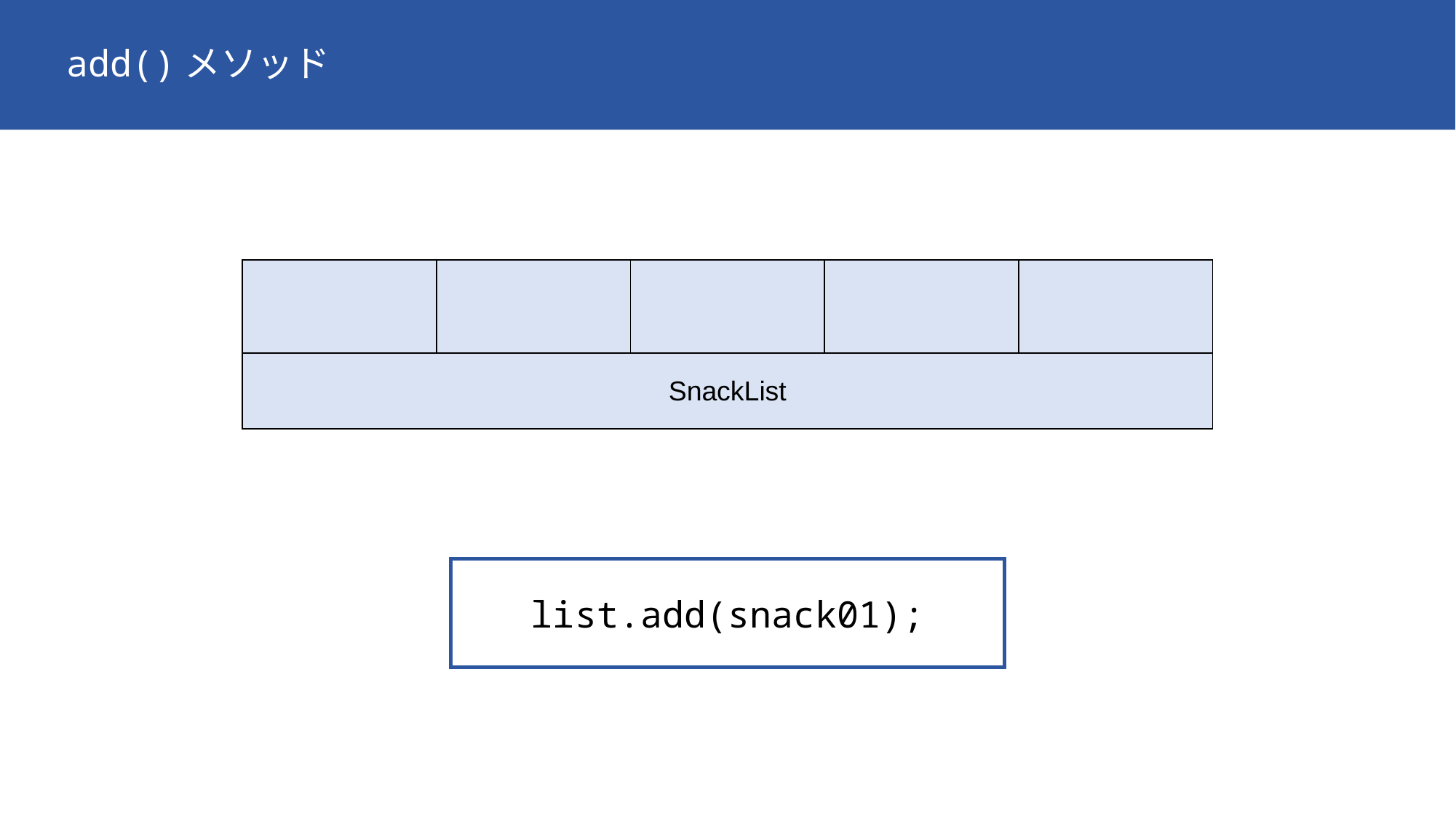

add()メソッド
|  |  |  |  |  |
| --- | --- | --- | --- | --- |
| SnackList |  |  |  |  |

list.add(snack01);